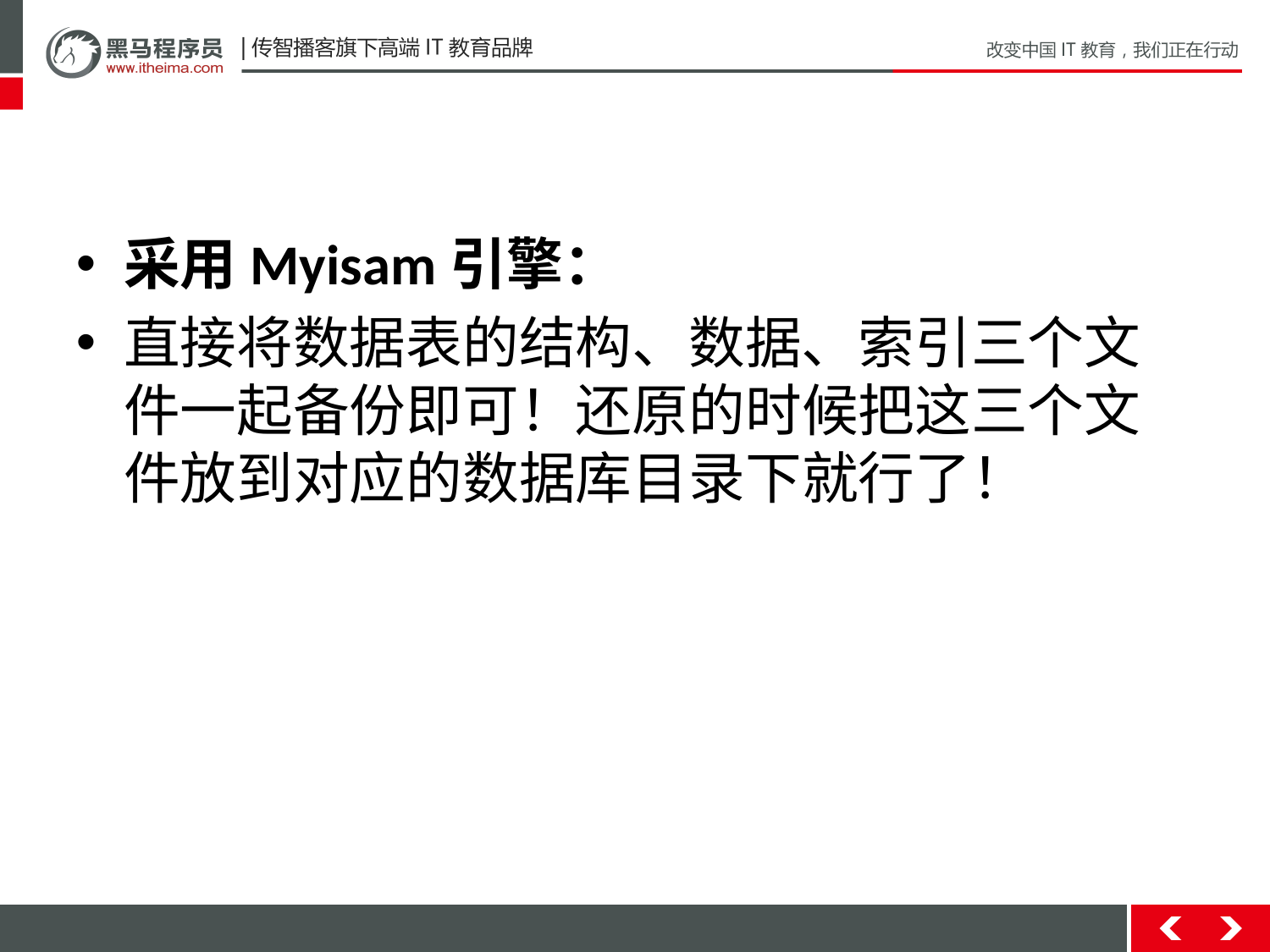

#
采用Myisam引擎：
直接将数据表的结构、数据、索引三个文件一起备份即可！还原的时候把这三个文件放到对应的数据库目录下就行了！